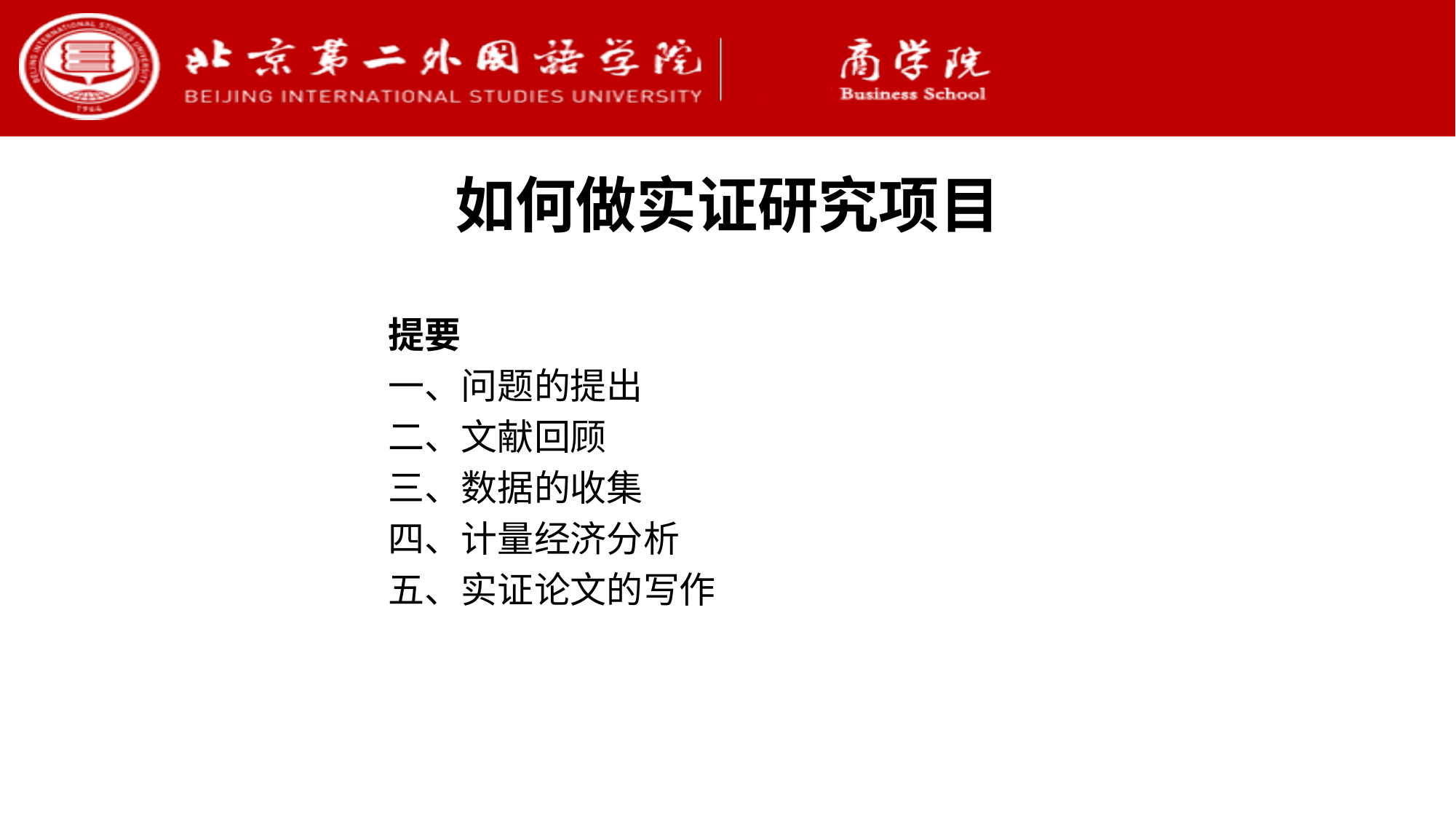

如何做实证研究项目
提要
一、问题的提出
二、文献回顾
三、数据的收集
四、计量经济分析
五、实证论文的写作